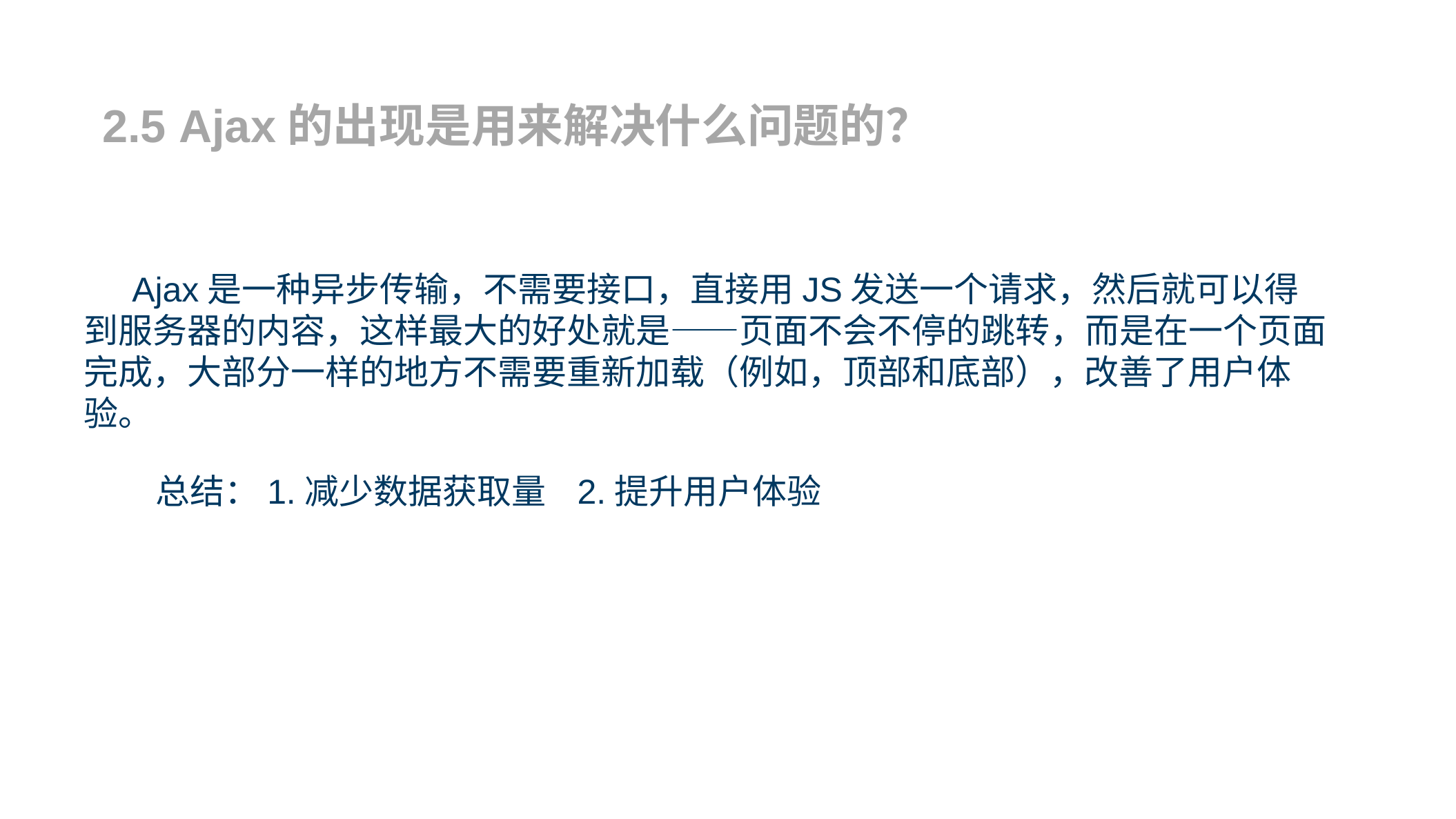

2.5 Ajax的出现是用来解决什么问题的？
     Ajax是一种异步传输，不需要接口，直接用JS发送一个请求，然后就可以得到服务器的内容，这样最大的好处就是——页面不会不停的跳转，而是在一个页面完成，大部分一样的地方不需要重新加载（例如，顶部和底部），改善了用户体验。
    总结：1.减少数据获取量   2.提升用户体验